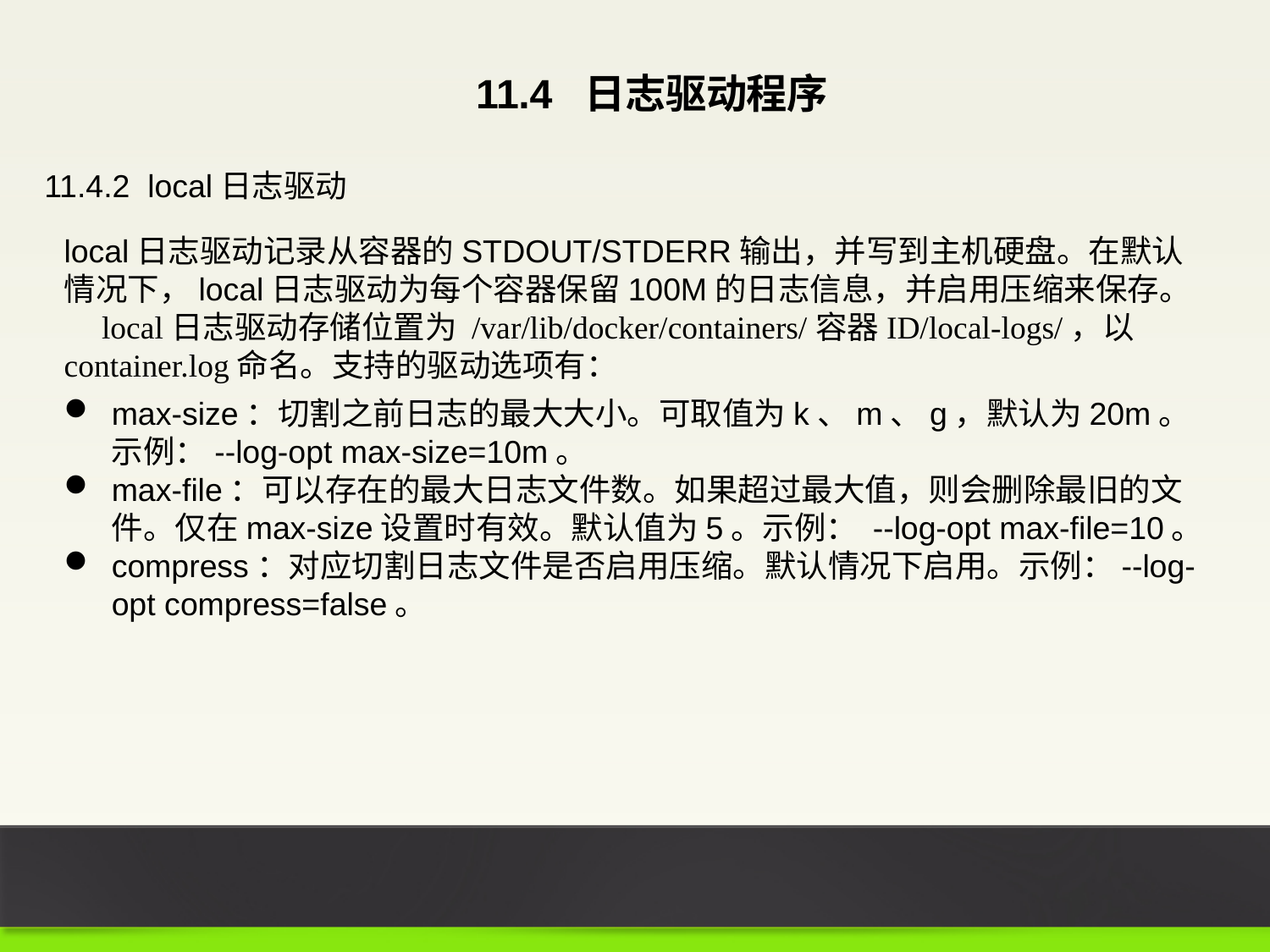

11.4  日志驱动程序
11.4.2  local日志驱动
local日志驱动记录从容器的STDOUT/STDERR输出，并写到主机硬盘。在默认情况下，local日志驱动为每个容器保留100M的日志信息，并启用压缩来保存。
local日志驱动存储位置为 /var/lib/docker/containers/容器ID/local-logs/，以container.log命名。支持的驱动选项有：
max-size：切割之前日志的最大大小。可取值为k、m、g，默认为20m。示例：--log-opt max-size=10m。
max-file：可以存在的最大日志文件数。如果超过最大值，则会删除最旧的文件。仅在max-size设置时有效。默认值为5。示例： --log-opt max-file=10。
compress：对应切割日志文件是否启用压缩。默认情况下启用。示例：--log-opt compress=false。